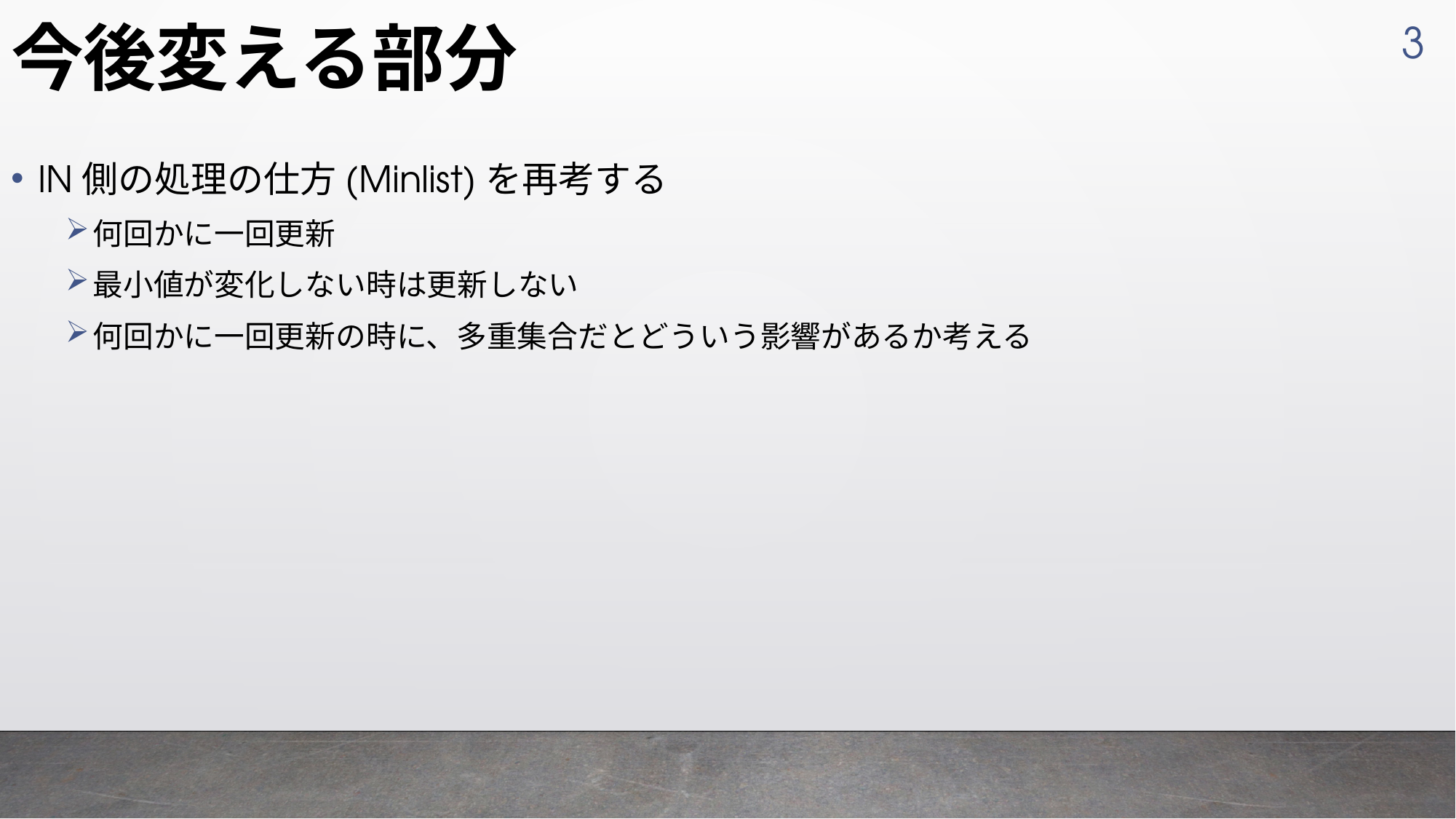

3
# 今後変える部分
IN側の処理の仕方(Minlist)を再考する
何回かに一回更新
最小値が変化しない時は更新しない
何回かに一回更新の時に、多重集合だとどういう影響があるか考える